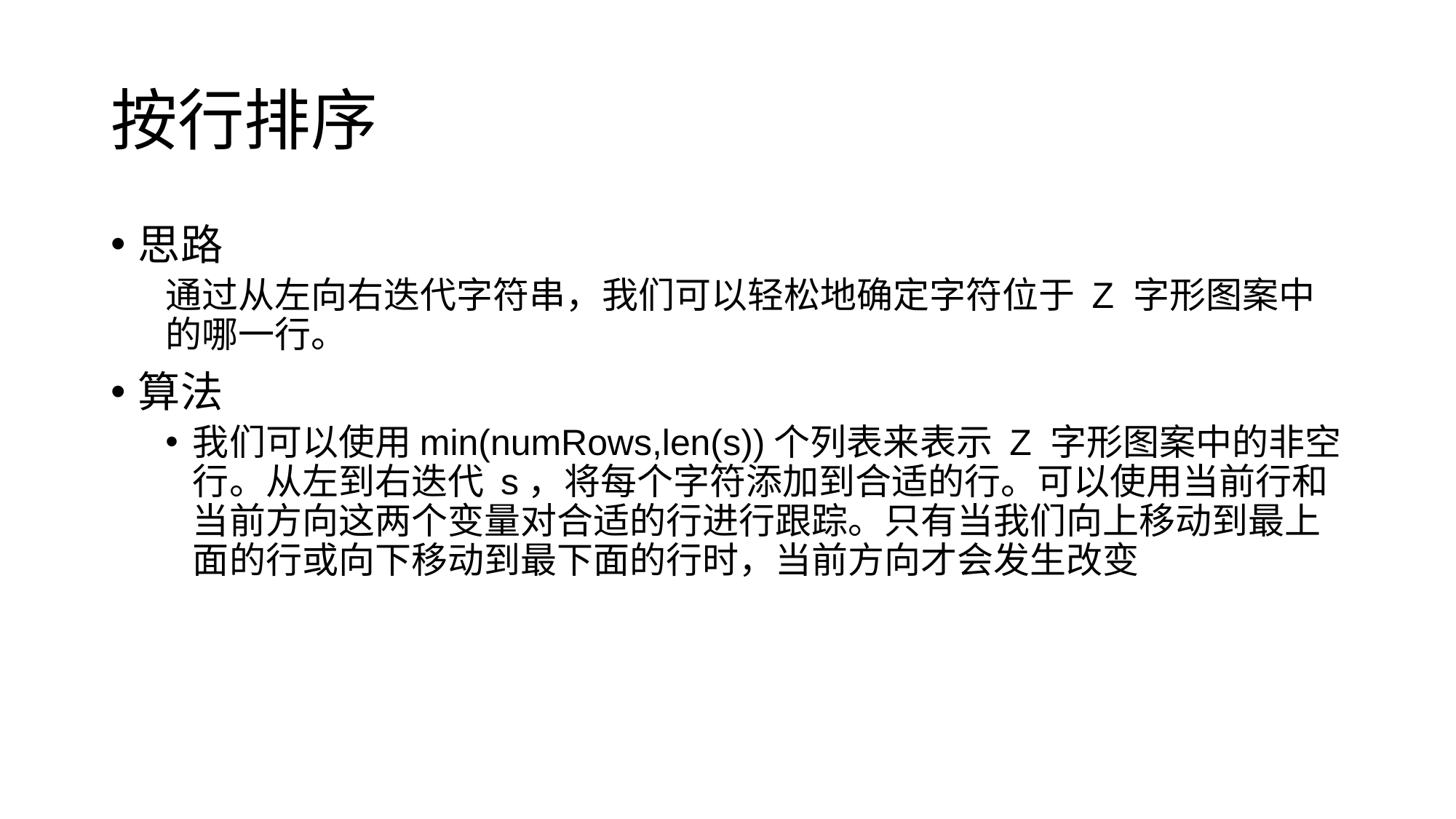

# 按行排序
思路
通过从左向右迭代字符串，我们可以轻松地确定字符位于 Z 字形图案中的哪一行。
算法
我们可以使用min(numRows,len(s))个列表来表示 Z 字形图案中的非空行。从左到右迭代 s，将每个字符添加到合适的行。可以使用当前行和当前方向这两个变量对合适的行进行跟踪。只有当我们向上移动到最上面的行或向下移动到最下面的行时，当前方向才会发生改变